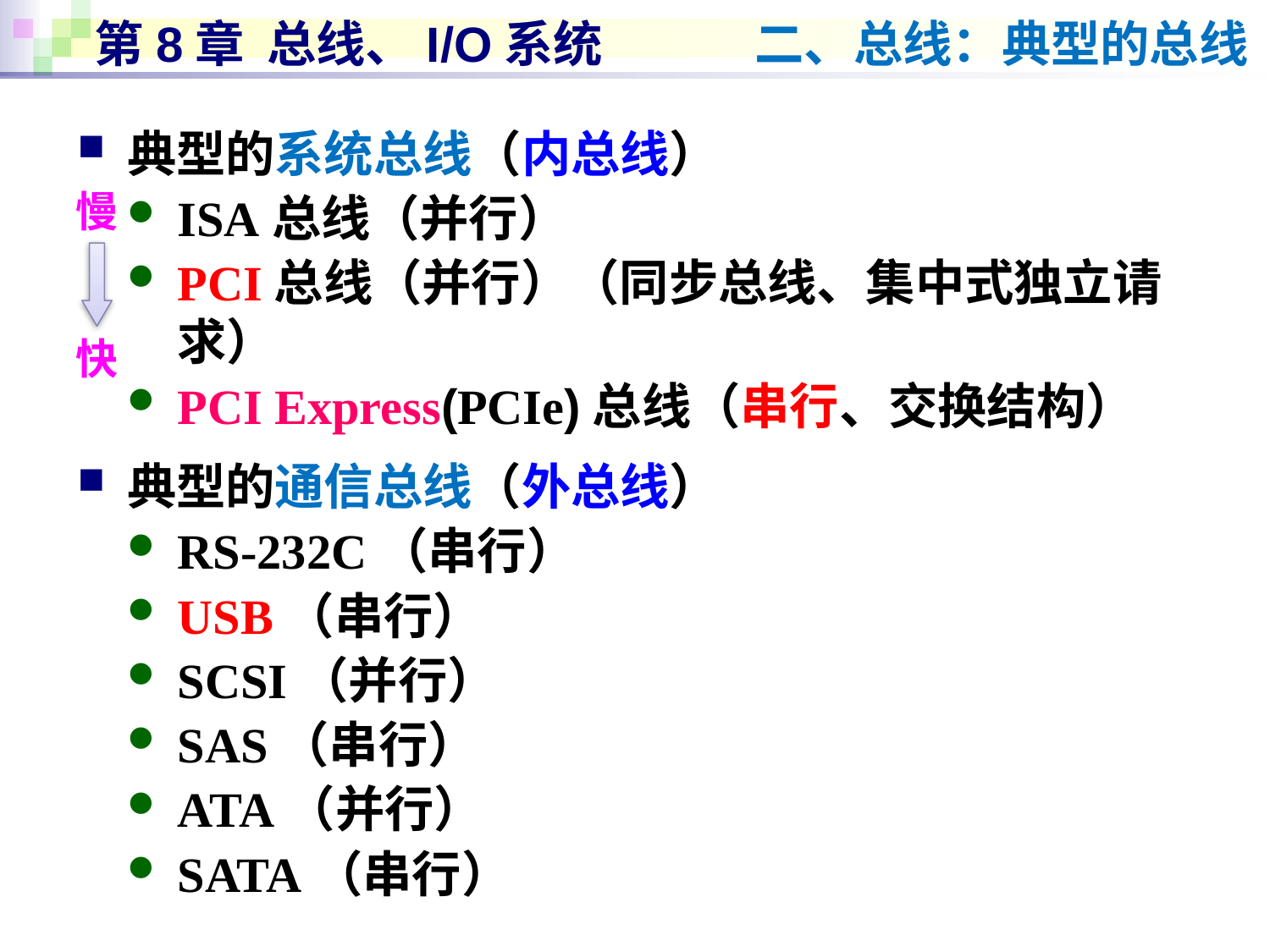

# 第8章  总线、I/O系统
二、总线：典型的总线
典型的系统总线（内总线）
ISA总线（并行）
PCI总线（并行）（同步总线、集中式独立请求）
PCI Express(PCIe)总线（串行、交换结构）
典型的通信总线（外总线）
RS-232C（串行）
USB（串行）
SCSI（并行）
SAS（串行）
ATA（并行）
SATA（串行）
慢

快
74